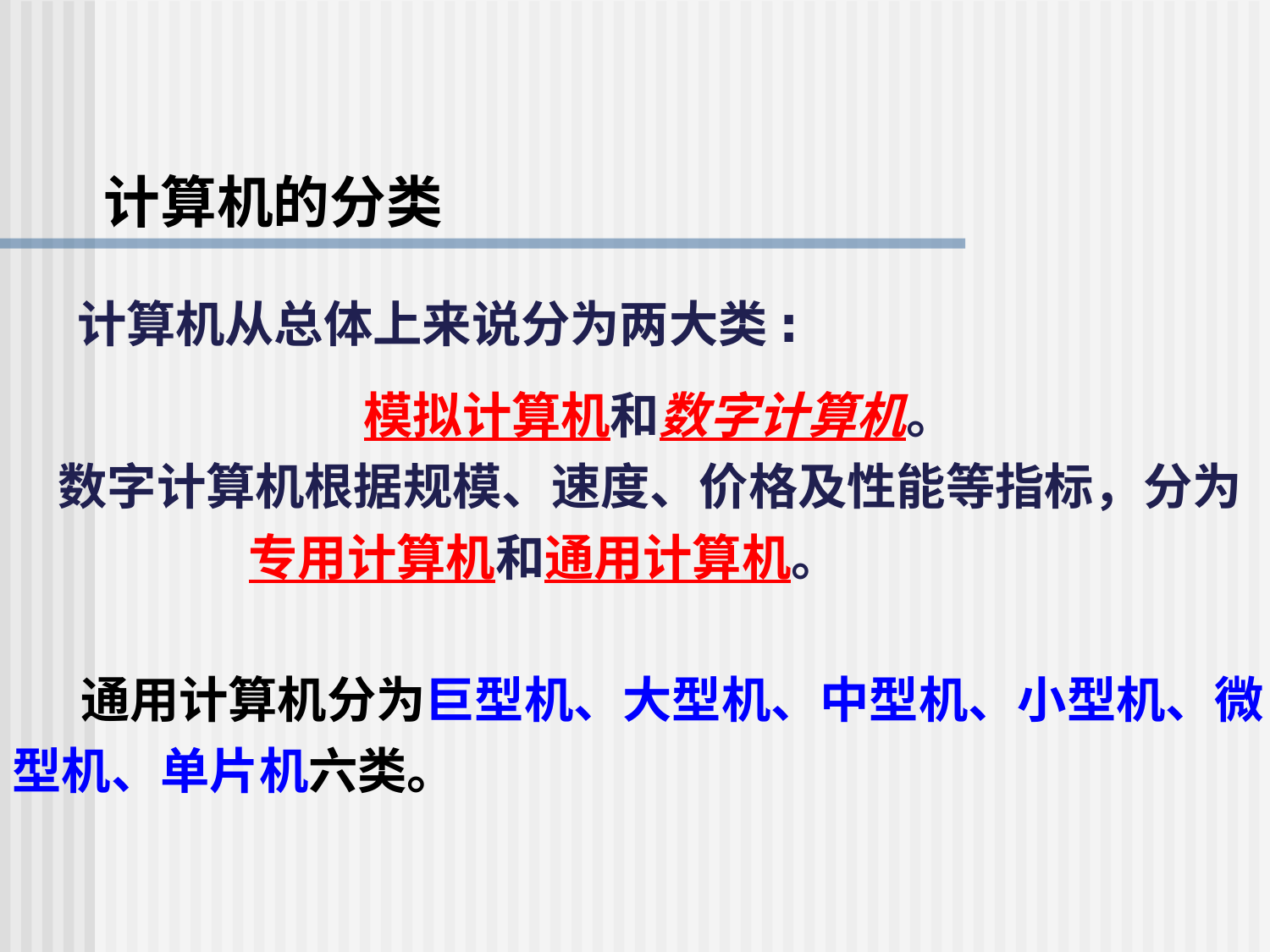

计算机的分类
   计算机从总体上来说分为两大类:
  模拟计算机和数字计算机。
   数字计算机根据规模、速度、价格及性能等指标，分为
                    专用计算机和通用计算机。

     通用计算机分为巨型机、大型机、中型机、小型机、微型机、单片机六类。